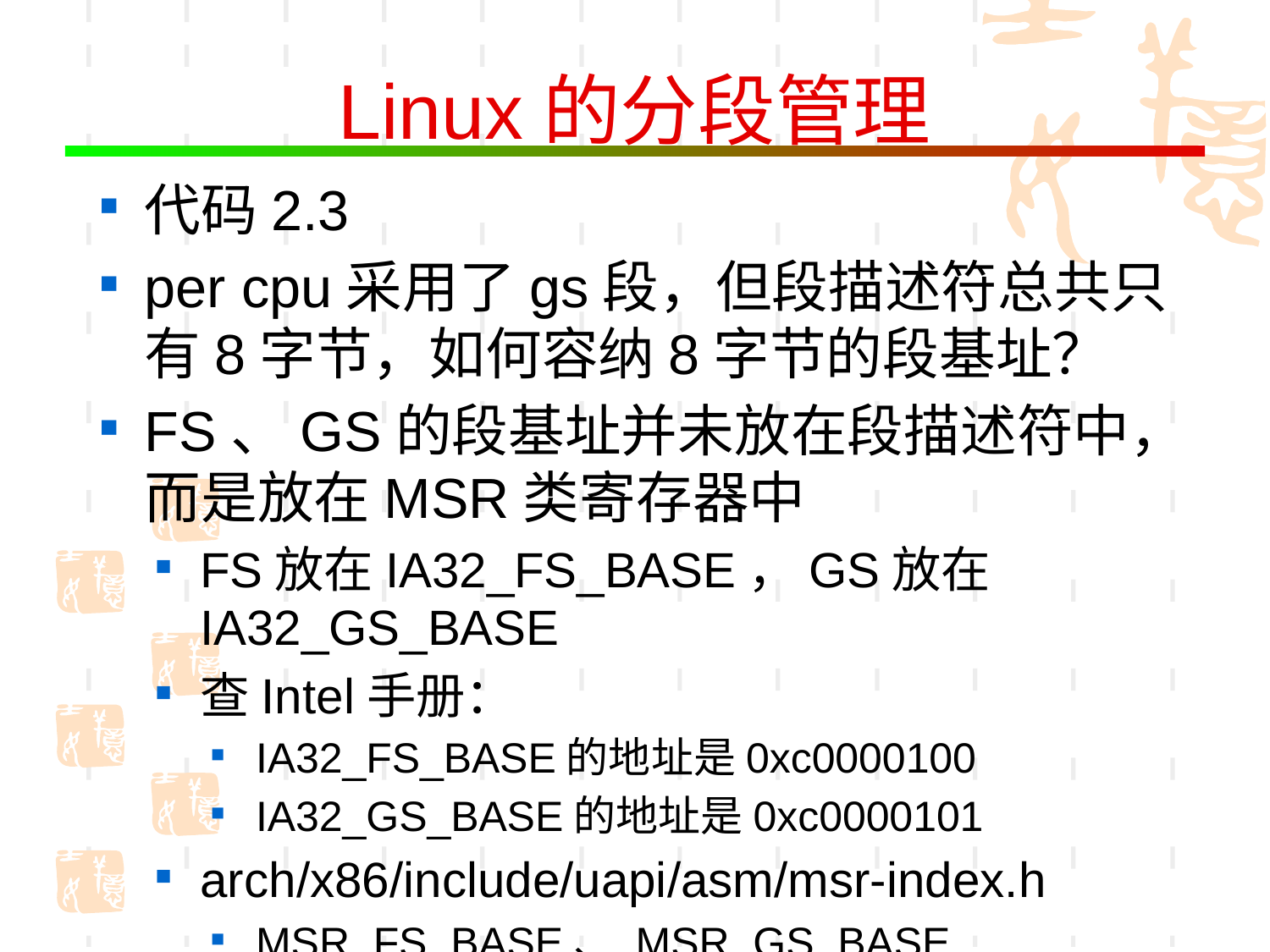

# Linux的分段管理
代码2.3
per cpu采用了gs段，但段描述符总共只有8字节，如何容纳8字节的段基址？
FS、GS的段基址并未放在段描述符中，而是放在MSR类寄存器中
FS放在IA32_FS_BASE，GS放在IA32_GS_BASE
查Intel手册：
IA32_FS_BASE的地址是0xc0000100
IA32_GS_BASE的地址是0xc0000101
arch/x86/include/uapi/asm/msr-index.h
MSR_FS_BASE、 MSR_GS_BASE